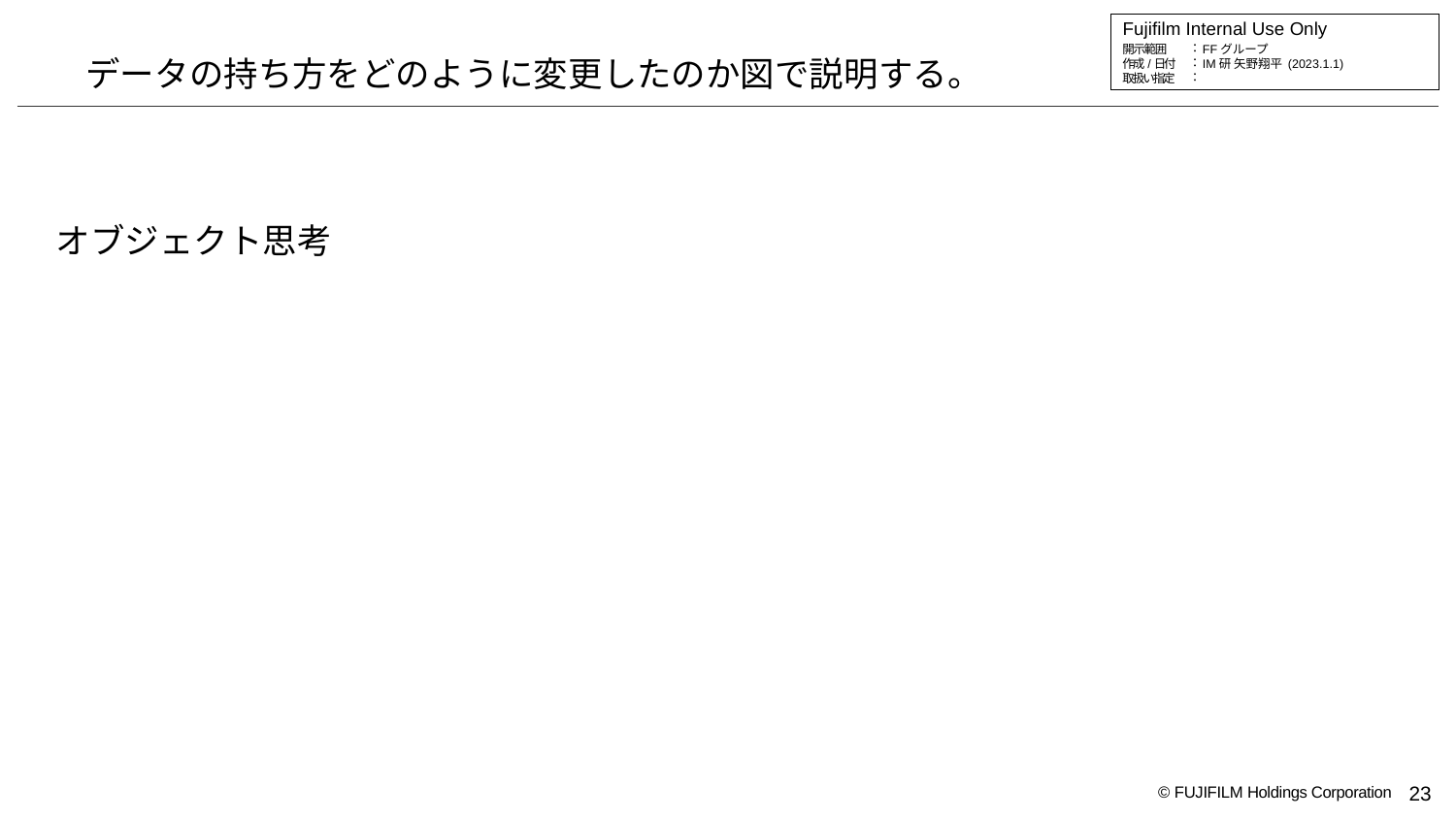

# データの持ち方をどのように変更したのか図で説明する。
オブジェクト思考

23